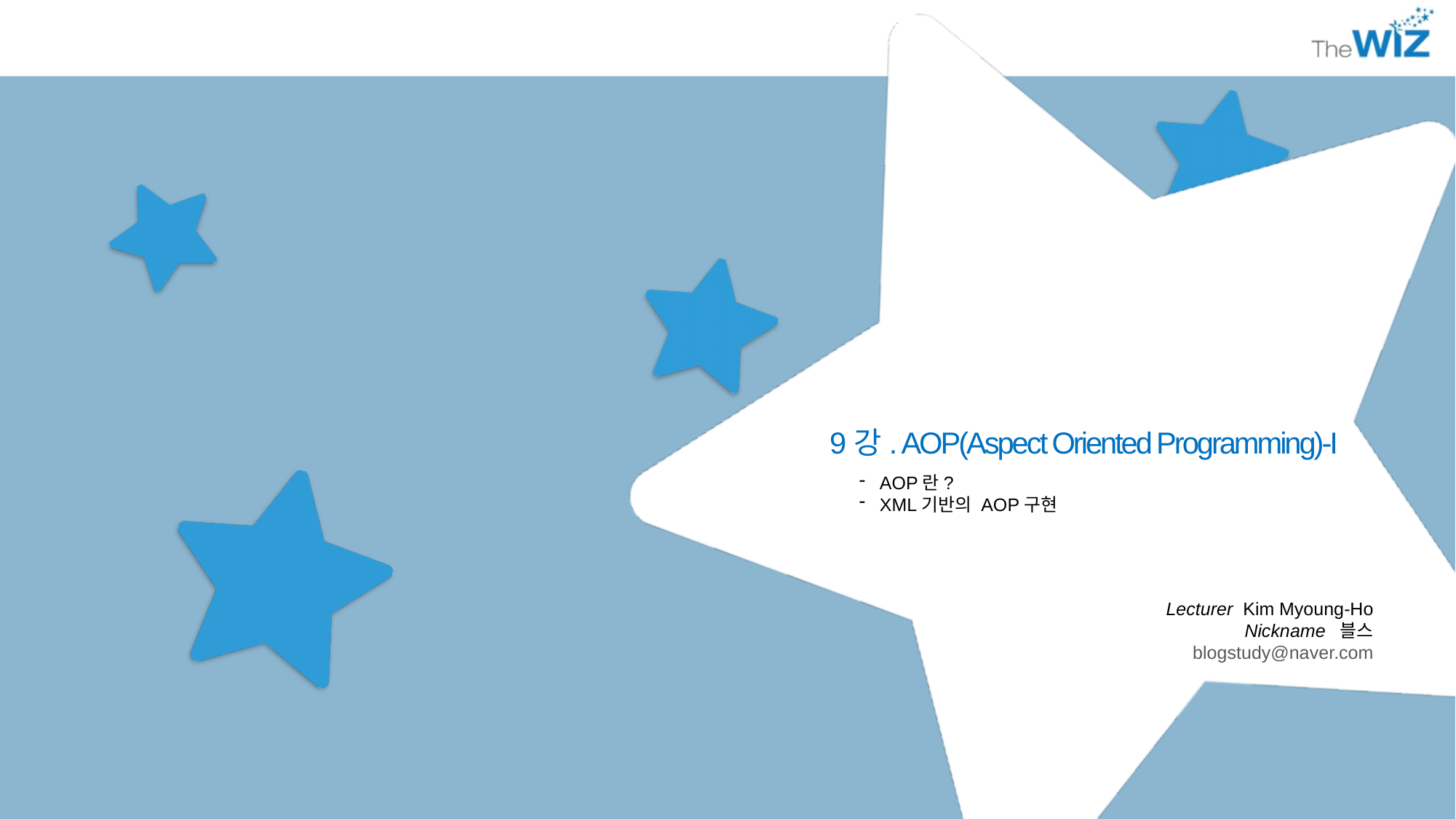

9강. AOP(Aspect Oriented Programming)-I
AOP란?
XML기반의 AOP구현
Lecturer  Kim Myoung-Ho
Nickname  블스
blogstudy@naver.com